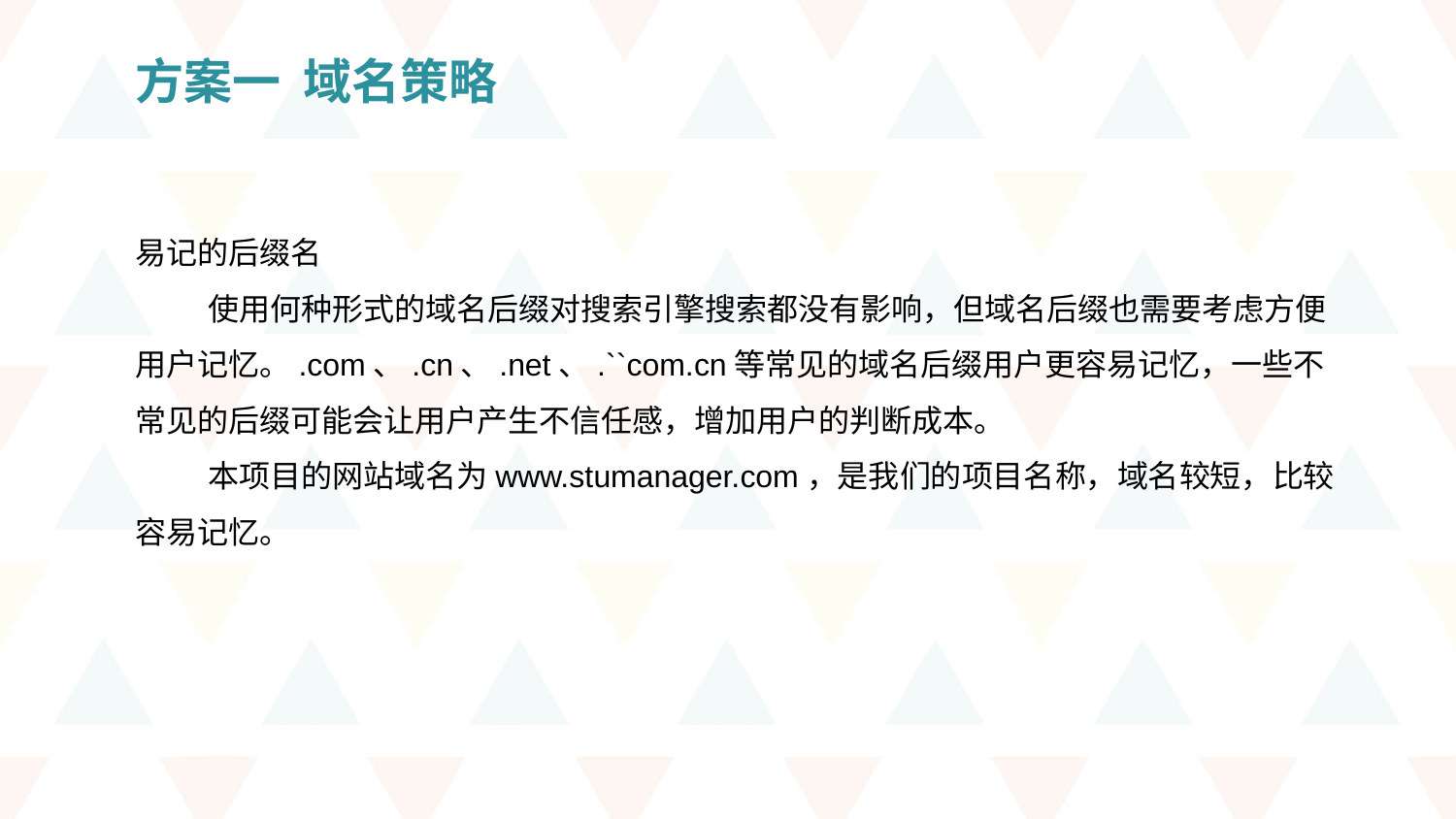

方案一  域名策略
易记的后缀名
使用何种形式的域名后缀对搜索引擎搜索都没有影响，但域名后缀也需要考虑方便用户记忆。.com、.cn、.net、.``com.cn等常见的域名后缀用户更容易记忆，一些不常见的后缀可能会让用户产生不信任感，增加用户的判断成本。
本项目的网站域名为www.stumanager.com，是我们的项目名称，域名较短，比较容易记忆。